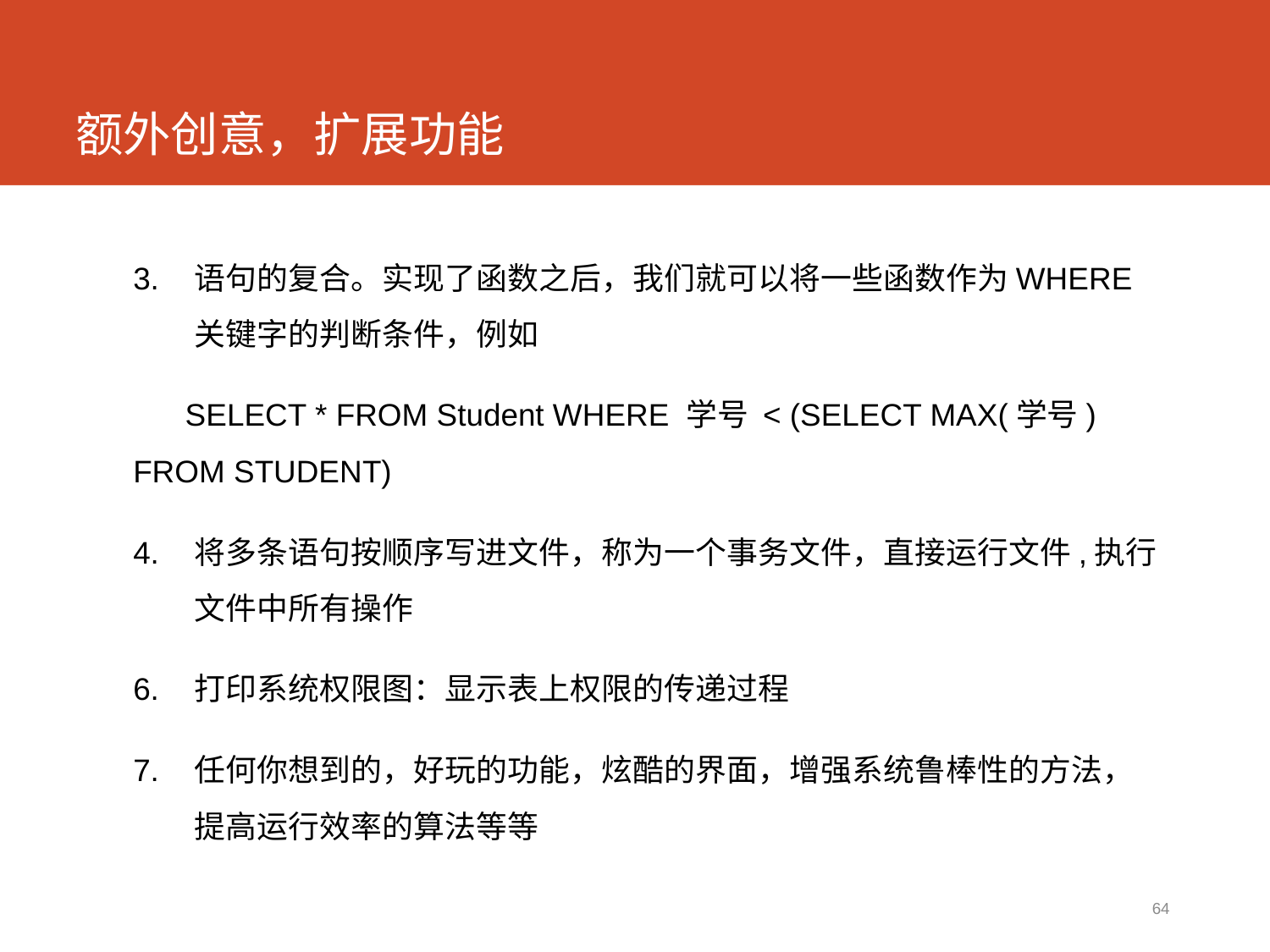

# 额外创意，扩展功能

语句的复合。实现了函数之后，我们就可以将一些函数作为WHERE关键字的判断条件，例如
      SELECT * FROM Student WHERE 学号 < (SELECT MAX(学号) FROM STUDENT)
将多条语句按顺序写进文件，称为一个事务文件，直接运行文件,执行文件中所有操作
打印系统权限图：显示表上权限的传递过程
任何你想到的，好玩的功能，炫酷的界面，增强系统鲁棒性的方法，提高运行效率的算法等等
64